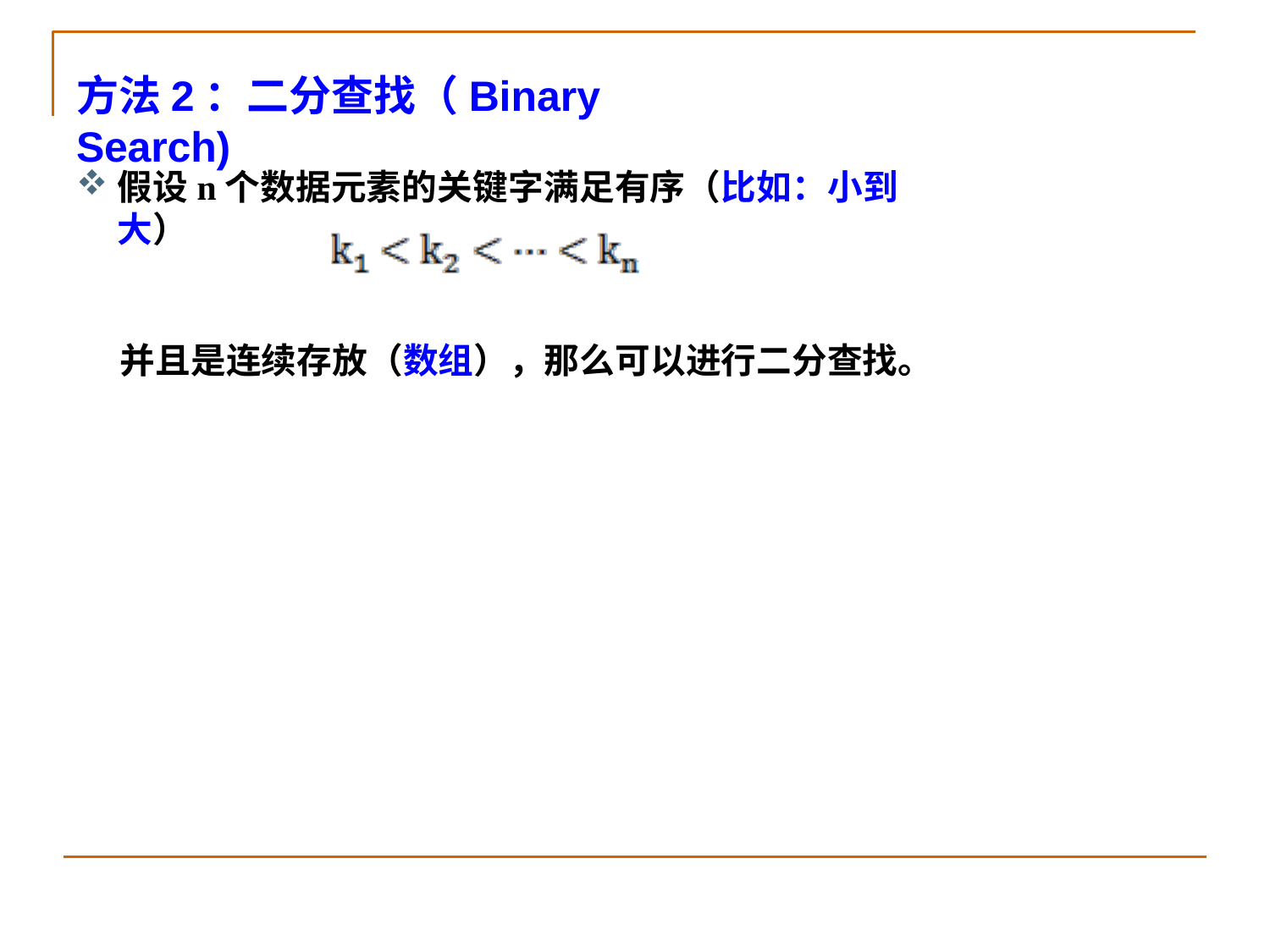

# 方法2：二分查找（Binary Search)
假设n个数据元素的关键字满足有序（比如：小到大）

并且是连续存放（数组），那么可以进行二分查找。